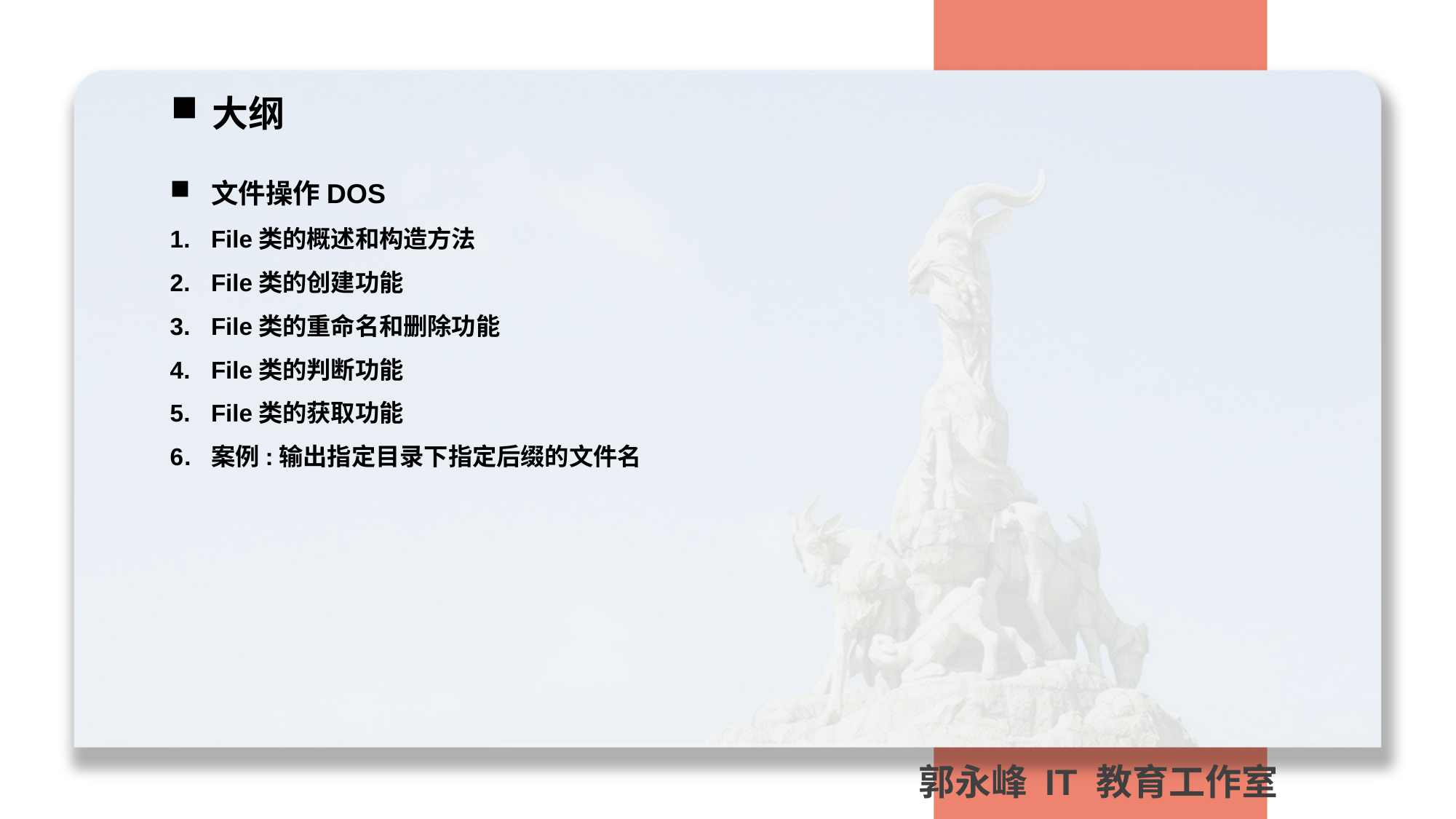

大纲
文件操作DOS
File类的概述和构造方法
File类的创建功能
File类的重命名和删除功能
File类的判断功能
File类的获取功能
案例:输出指定目录下指定后缀的文件名